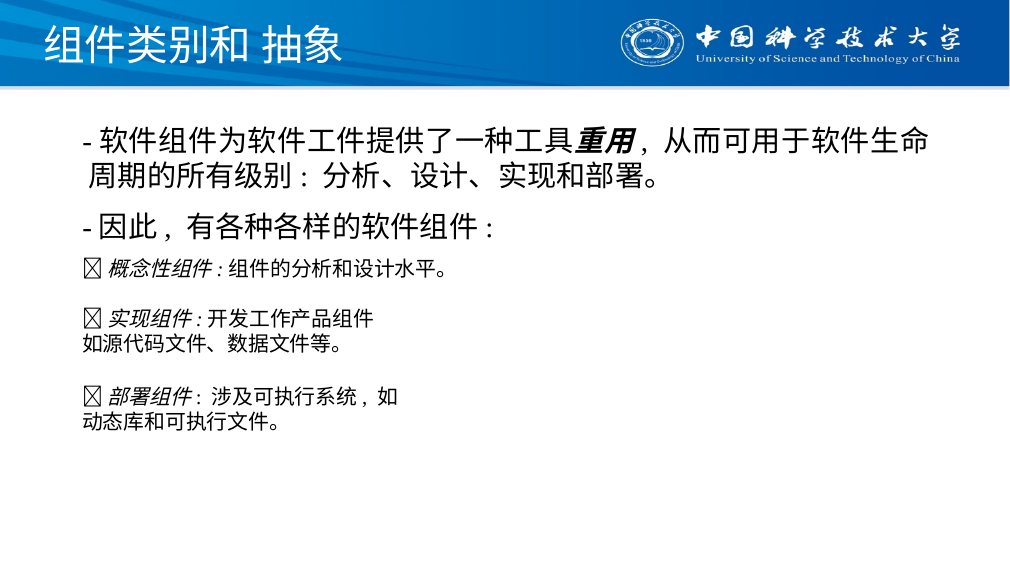

# 组件类别和 抽象
-软件组件为软件工件提供了一种工具重用, 从而可用于软件生命周期的所有级别: 分析、设计、实现和部署。
-因此, 有各种各样的软件组件:
÷概念性组件:组件的分析和设计水平。

÷实现组件:开发工作产品组件
如源代码文件、数据文件等。

÷部署组件: 涉及可执行系统, 如
动态库和可执行文件。